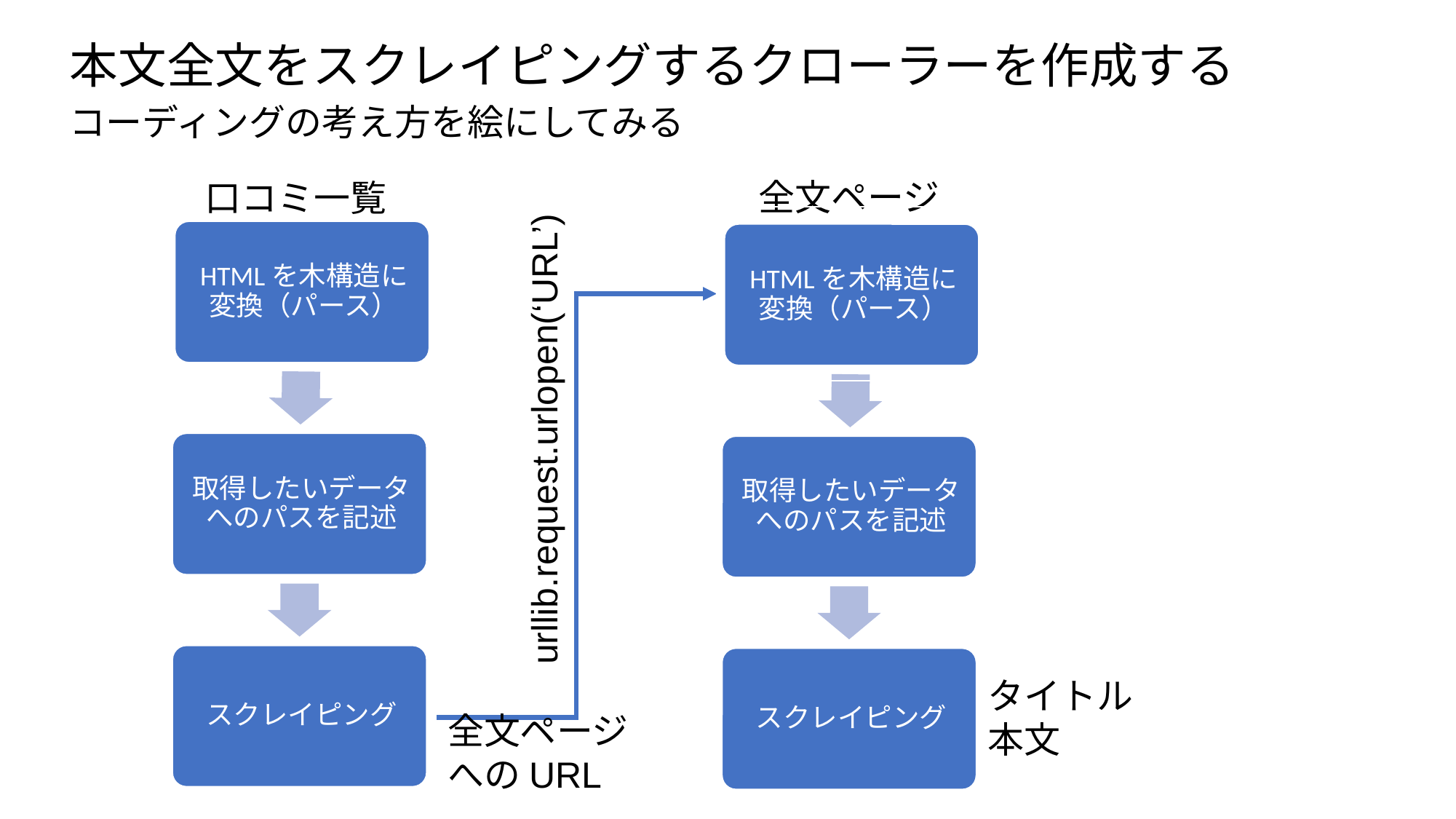

本文全文をスクレイピングするクローラーを作成する
コーディングの考え方を絵にしてみる
全文ページ
口コミ一覧

HTMLを木構造に変換（パース）

取得したいデータへのパスを記述

スクレイピング
HTMLを木構造に変換（パース）

取得したいデータへのパスを記述

スクレイピング
urllib.request.urlopen(‘URL’)

タイトル
本文
全文ページへのURL